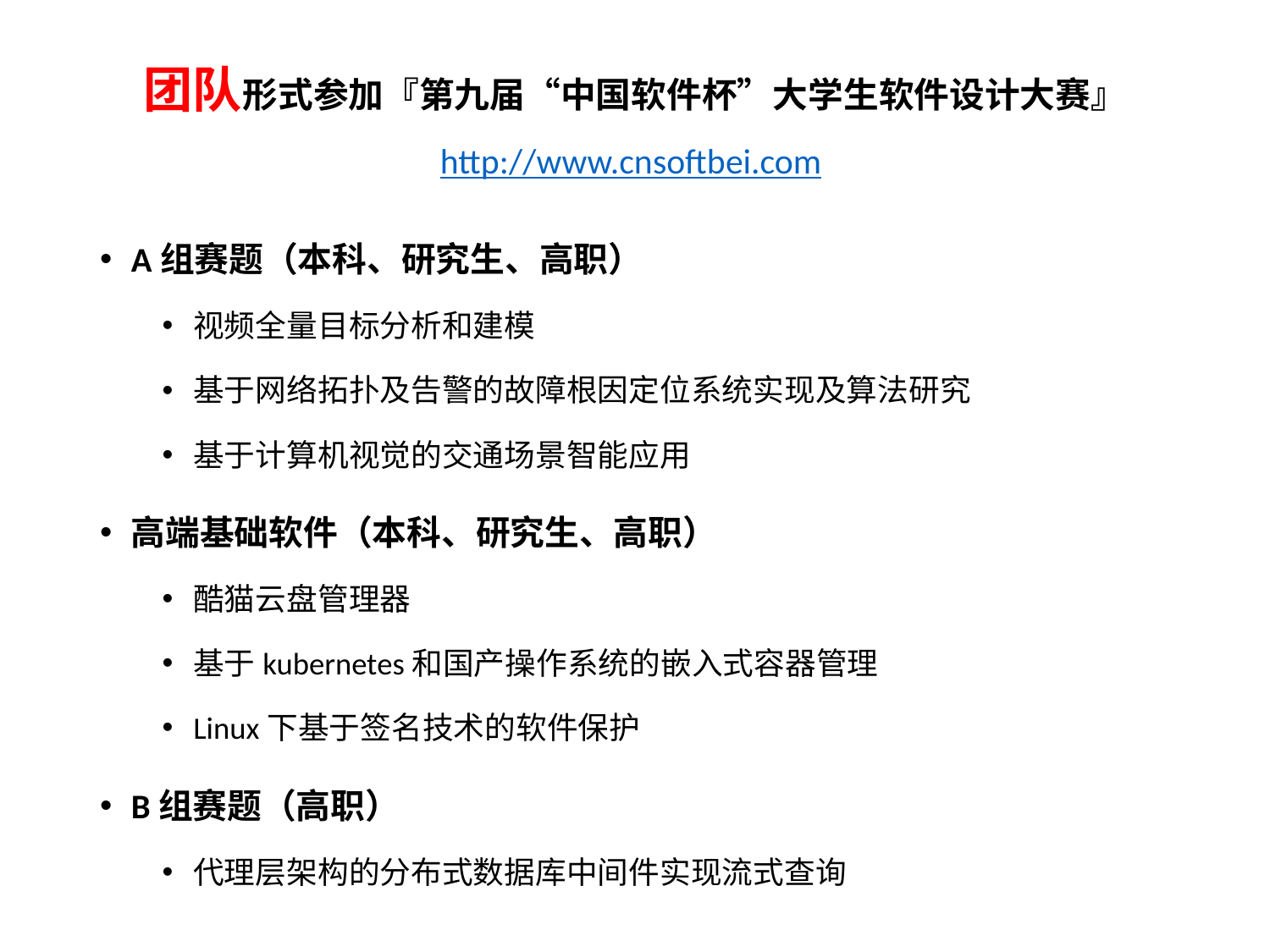

# 团队形式参加『第九届“中国软件杯”大学生软件设计大赛』 http://www.cnsoftbei.com
A组赛题（本科、研究生、高职）
视频全量目标分析和建模
基于网络拓扑及告警的故障根因定位系统实现及算法研究
基于计算机视觉的交通场景智能应用
高端基础软件（本科、研究生、高职）
酷猫云盘管理器
基于kubernetes和国产操作系统的嵌入式容器管理
Linux下基于签名技术的软件保护
B组赛题（高职）
代理层架构的分布式数据库中间件实现流式查询